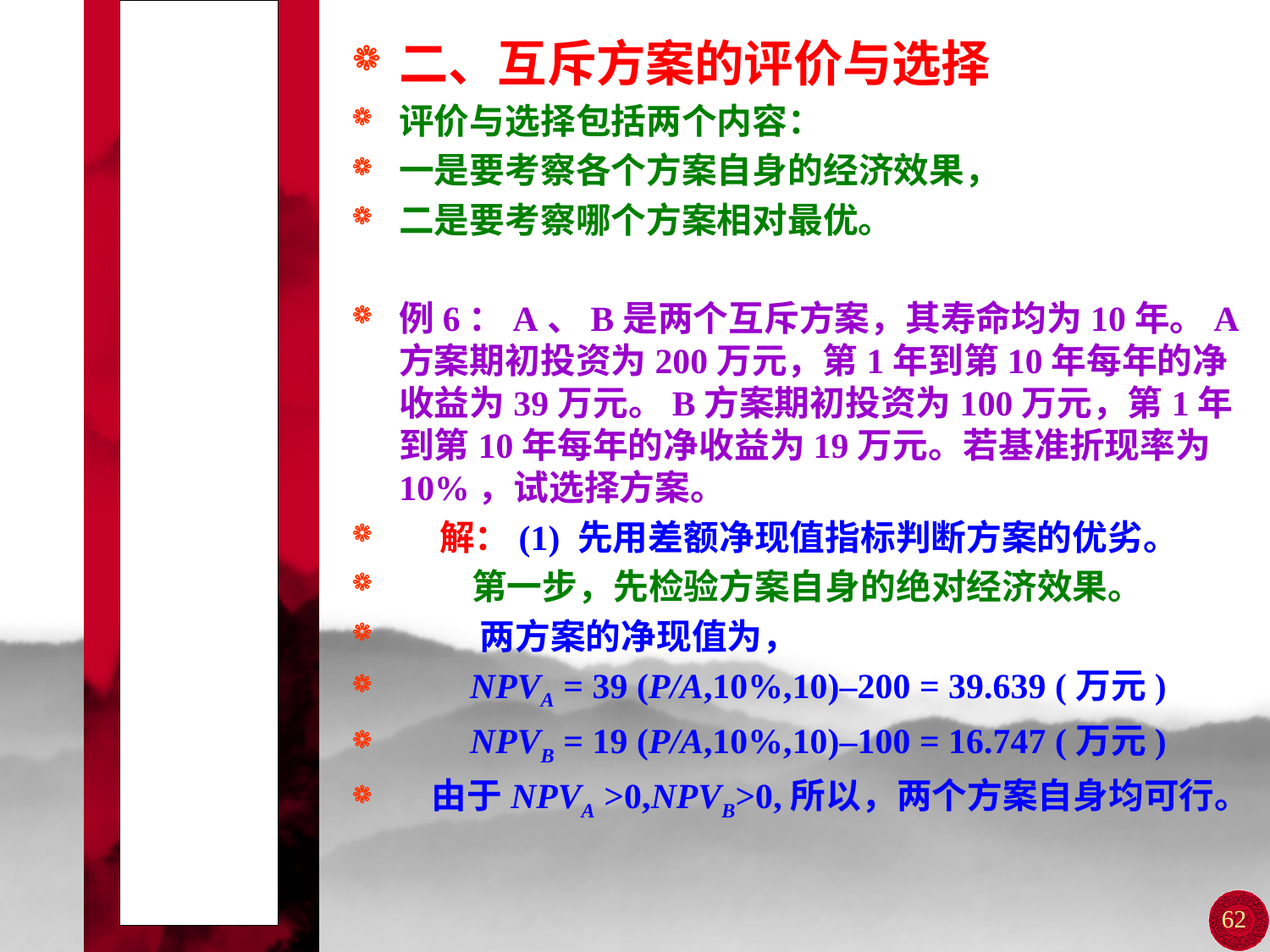

# 第三节    不同类型方案的评价与选择
二、互斥方案的评价与选择
评价与选择包括两个内容：
一是要考察各个方案自身的经济效果，
二是要考察哪个方案相对最优。

例6：A、B是两个互斥方案，其寿命均为10年。A方案期初投资为200万元，第1年到第10年每年的净收益为39万元。B方案期初投资为100万元，第1年到第10年每年的净收益为19万元。若基准折现率为10%，试选择方案。
    解：(1) 先用差额净现值指标判断方案的优劣。
        第一步，先检验方案自身的绝对经济效果。
         两方案的净现值为，
        NPVA = 39 (P/A,10%,10)–200 = 39.639 (万元)
        NPVB = 19 (P/A,10%,10)–100 = 16.747 (万元)
   由于NPVA >0,NPVB>0,所以，两个方案自身均可行。

62